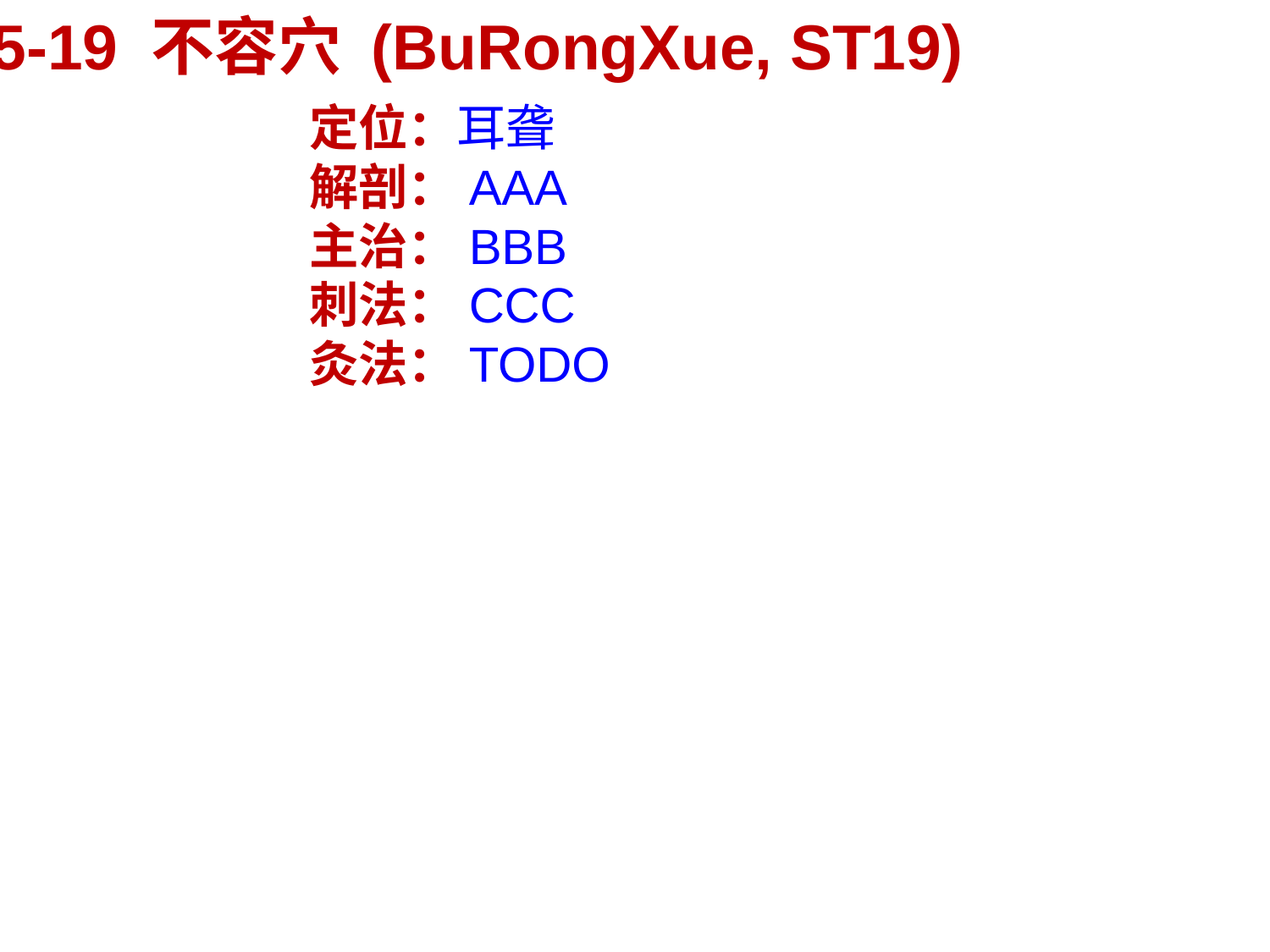

45-19 不容穴 (BuRongXue, ST19)
定位：耳聋
解剖：AAA
主治：BBB
刺法：CCC
灸法：TODO